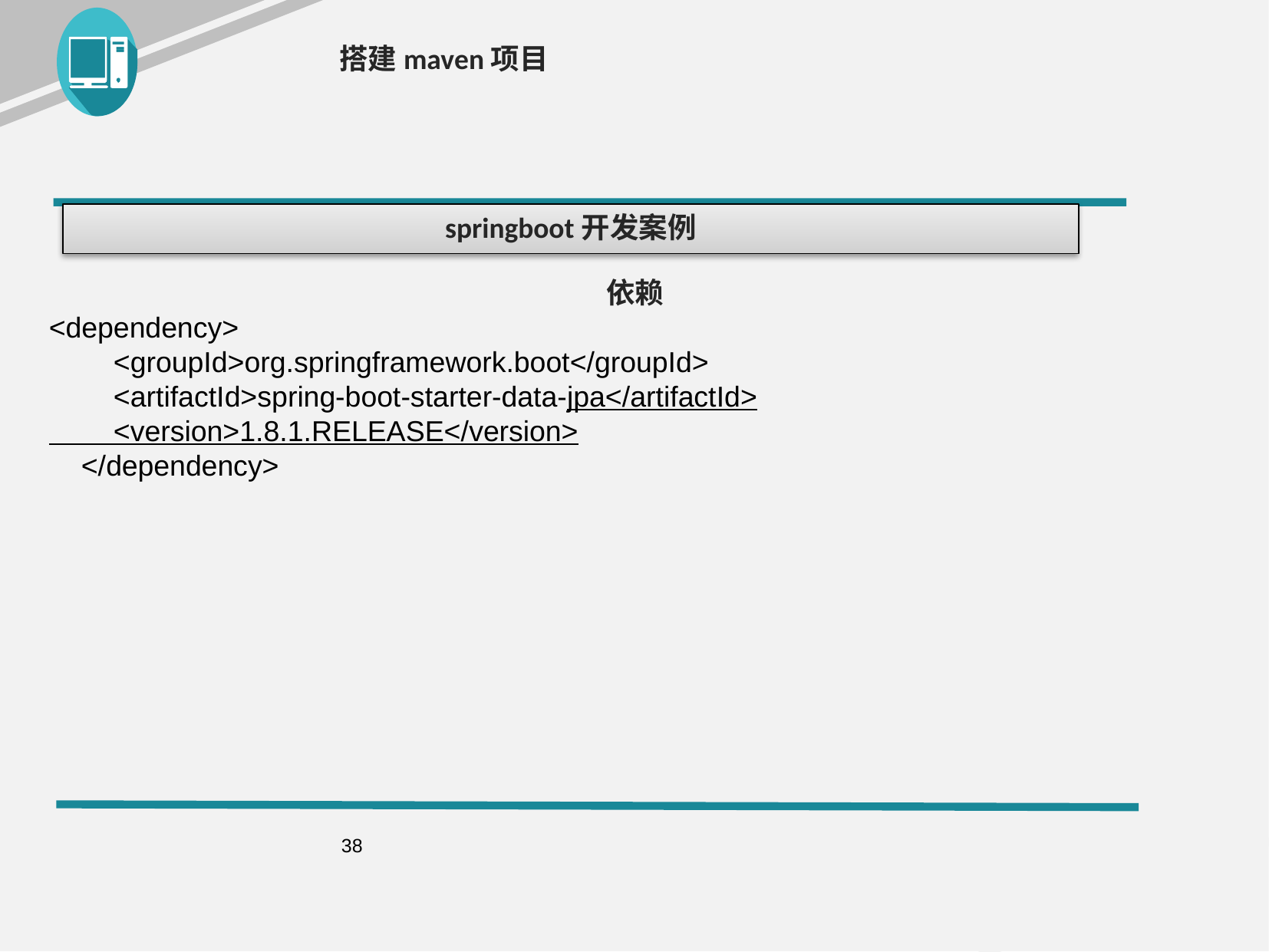

搭建maven项目

springboot开发案例

依赖
<dependency>
        <groupId>org.springframework.boot</groupId>
        <artifactId>spring-boot-starter-data-jpa</artifactId>
        <version>1.8.1.RELEASE</version>
    </dependency>

38